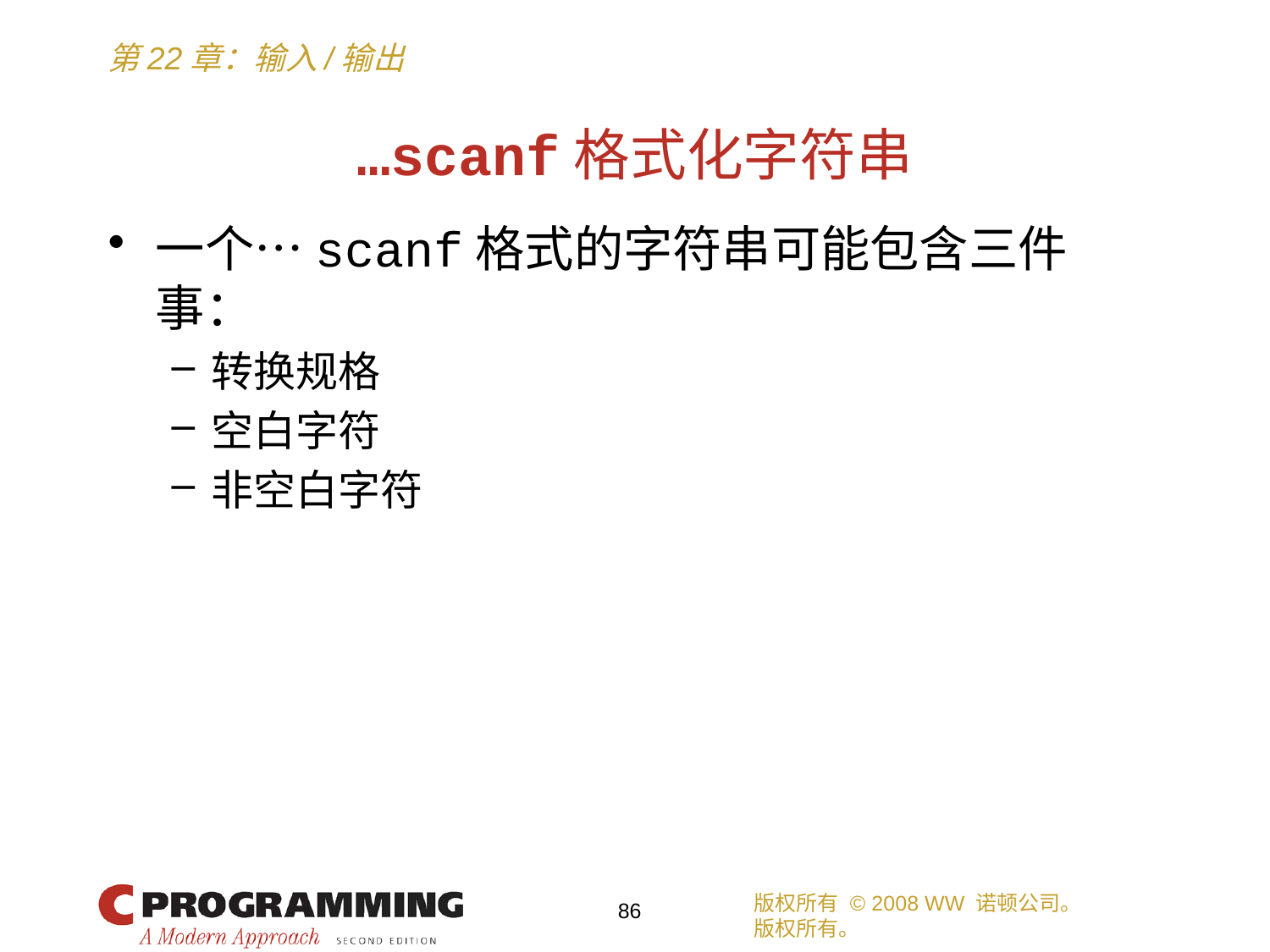

# …scanf格式化字符串
一个…scanf格式的字符串可能包含三件事：
转换规格
空白字符
非空白字符
版权所有 © 2008 WW 诺顿公司。
版权所有。
86